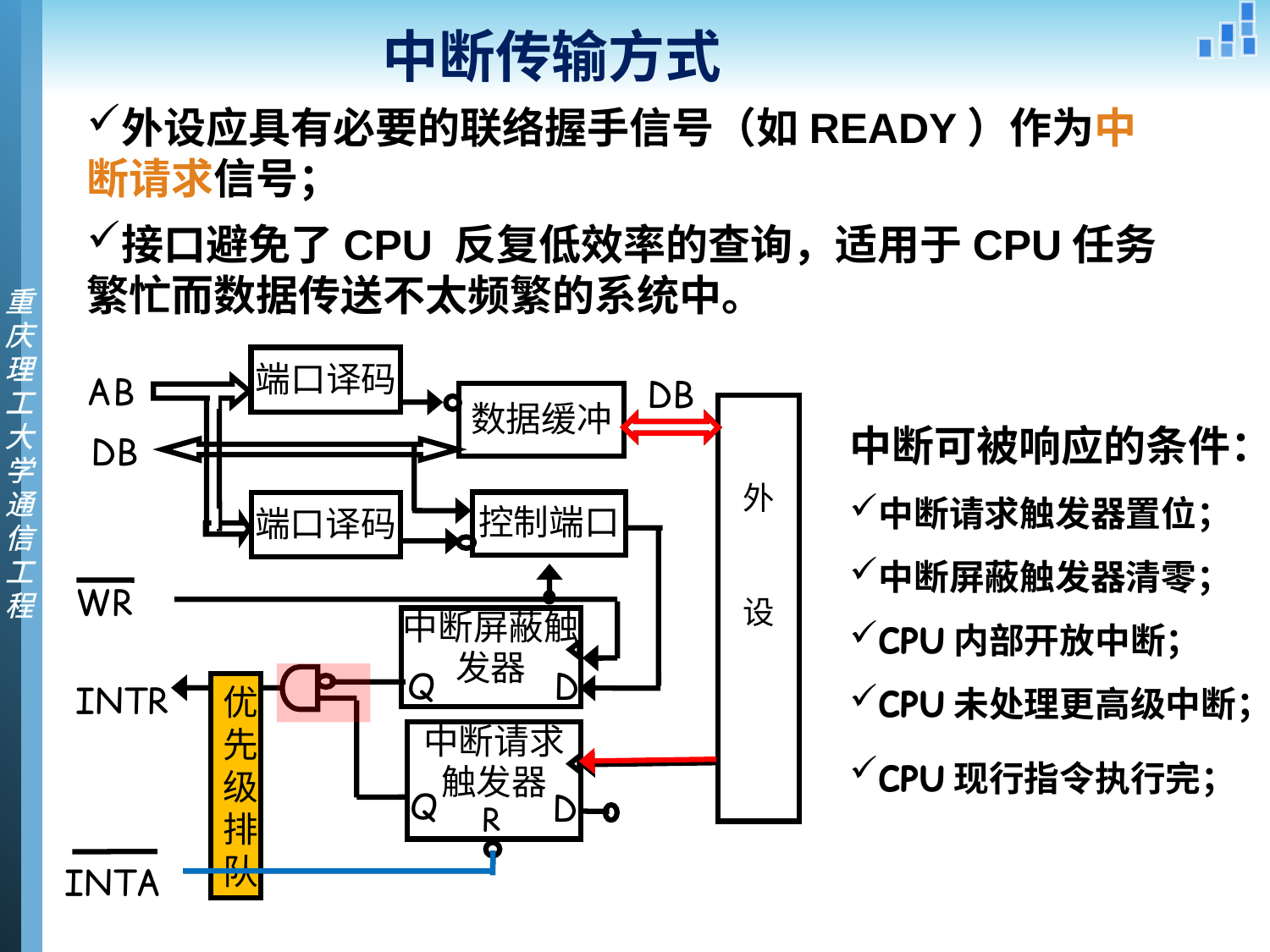

# 中断传输方式
外设应具有必要的联络握手信号（如READY）作为中断请求信号；
接口避免了CPU 反复低效率的查询，适用于CPU任务繁忙而数据传送不太频繁的系统中。
端口译码
端口译码
AB

DB

数据缓冲
中断可被响应的条件：
中断请求触发器置位；
中断屏蔽触发器清零；
CPU内部开放中断；
CPU未处理更高级中断；
CPU现行指令执行完；

外

设

DB

控制端口

WR

中断屏蔽触发器

Q
D

INTR
优先级排队

READY

中断请求触发器

Q
D
R

+5V

INTA

33